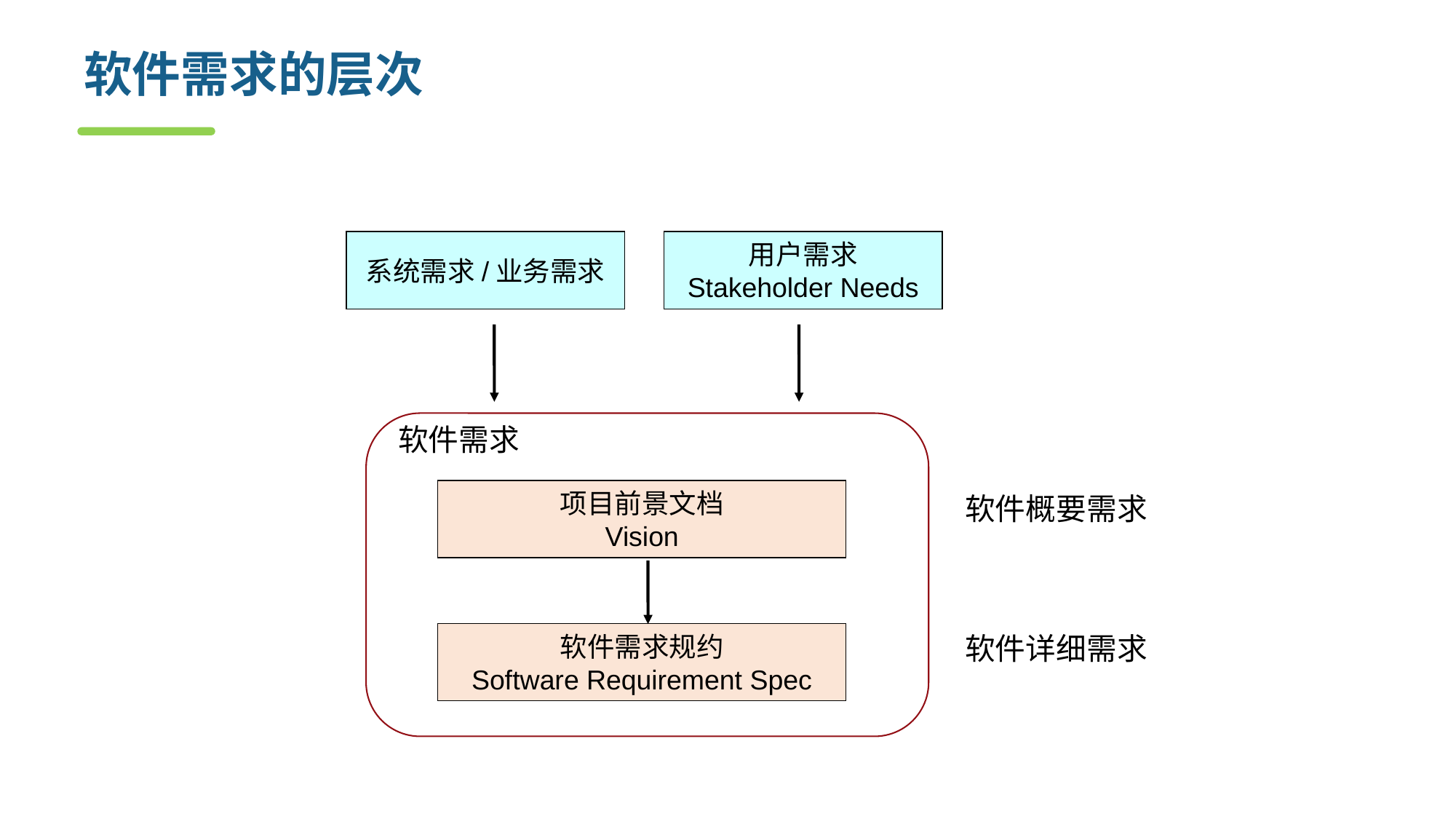

# 软件需求的层次
系统需求/业务需求
用户需求
Stakeholder Needs

软件需求
项目前景文档
Vision
软件概要需求

软件需求规约
Software Requirement Spec
软件详细需求
18